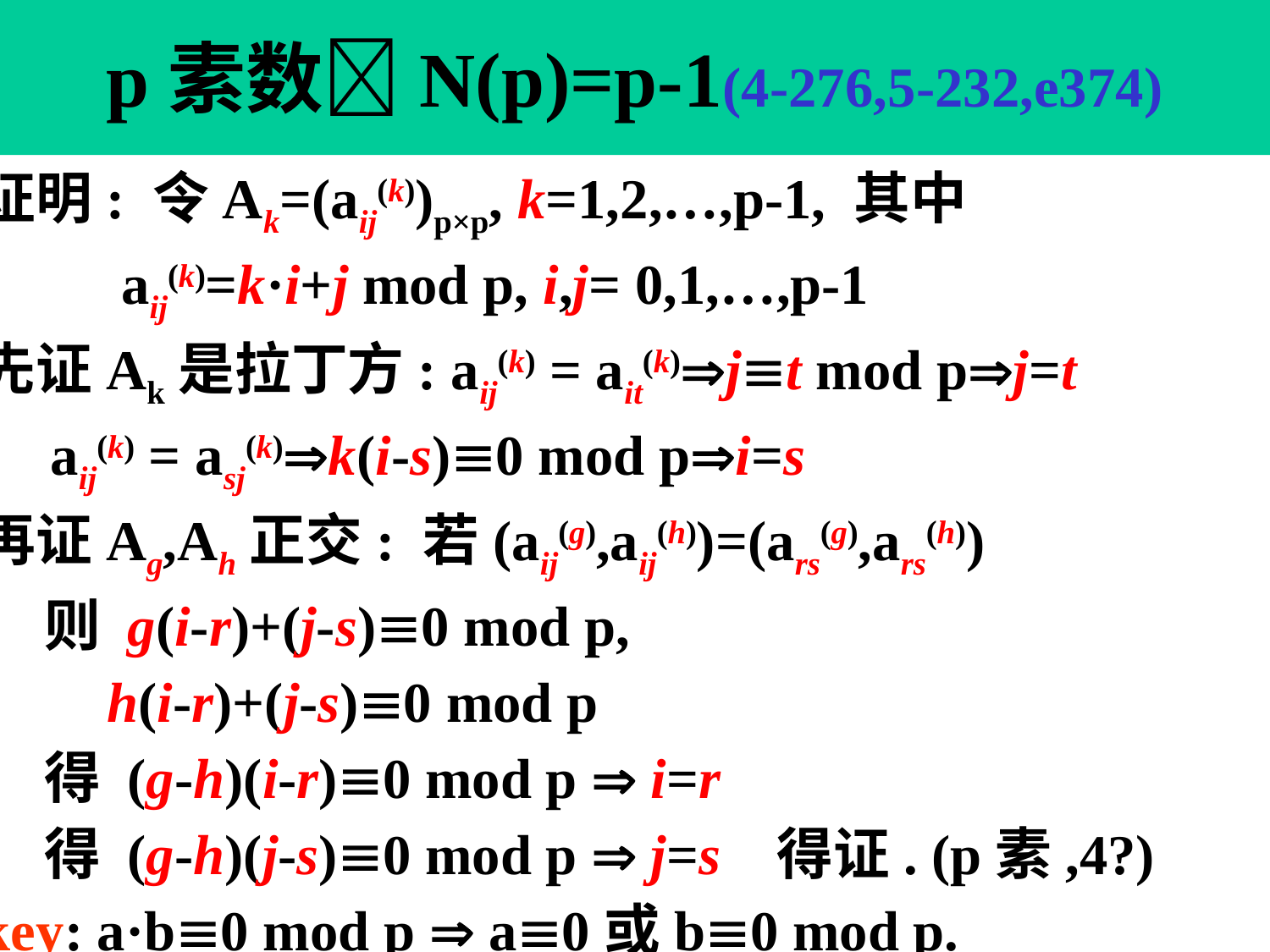

# p素数→N(p)=p-1(4-276,5-232,e374)
证明: 令Ak=(aij(k))p×p, k=1,2,…,p-1, 其中
          aij(k)=k·i+j mod p, i,j= 0,1,…,p-1
先证Ak是拉丁方: aij(k) = ait(k)⇒j≡t mod p⇒j=t
     aij(k) = asj(k)⇒k(i-s)≡0 mod p⇒i=s
再证Ag,Ah正交: 若(aij(g),aij(h))=(ars(g),ars(h))
    则 g(i-r)+(j-s)≡0 mod p,
         h(i-r)+(j-s)≡0 mod p
    得 (g-h)(i-r)≡0 mod p ⇒ i=r
    得 (g-h)(j-s)≡0 mod p ⇒ j=s   得证. (p素,4?)
key: a·b≡0 mod p ⇒ a≡0或b≡0 mod p.